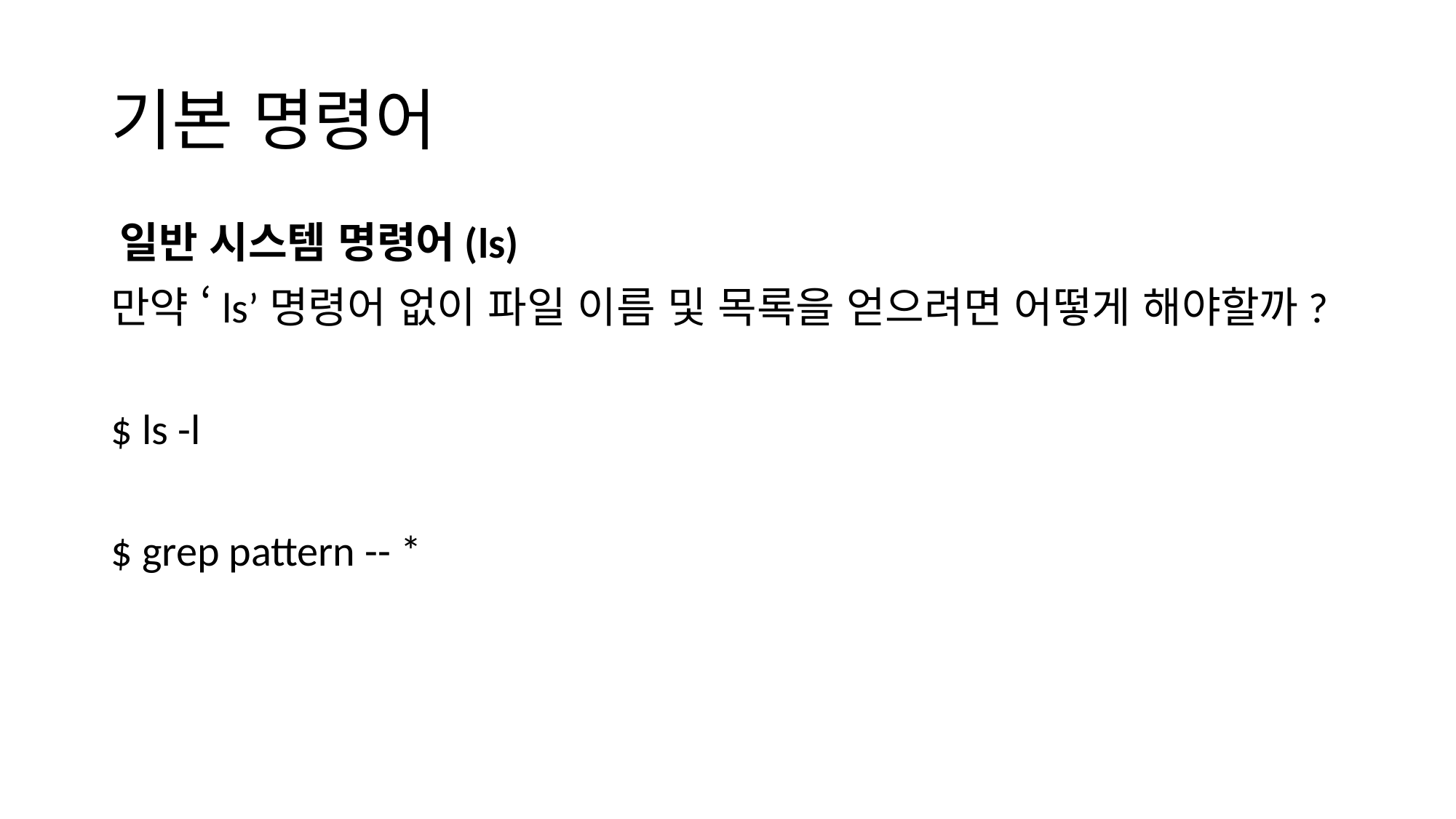

# 기본 명령어
일반 시스템 명령어(ls)
만약 ‘ls’명령어 없이 파일 이름 및 목록을 얻으려면 어떻게 해야할까?

$ ls -l

$ grep pattern -- *